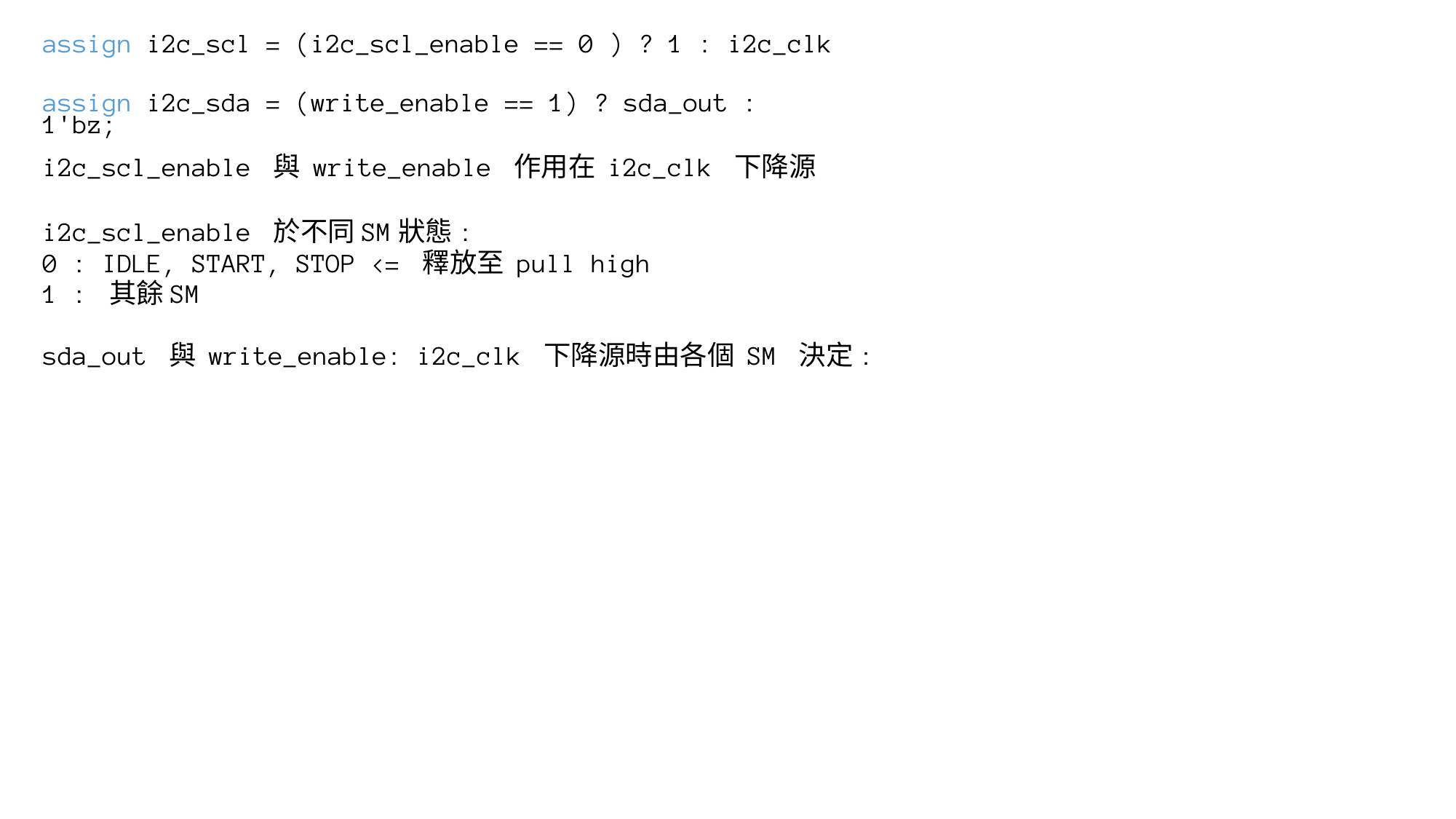

assign i2c_scl = (i2c_scl_enable == 0 ) ? 1 : i2c_clk
assign i2c_sda = (write_enable == 1) ? sda_out : 1'bz;
i2c_scl_enable 與 write_enable 作用在 i2c_clk 下降源
i2c_scl_enable 於不同SM狀態:
0 : IDLE, START, STOP <= 釋放至 pull high
1 : 其餘SM
sda_out 與 write_enable: i2c_clk 下降源時由各個 SM 決定: